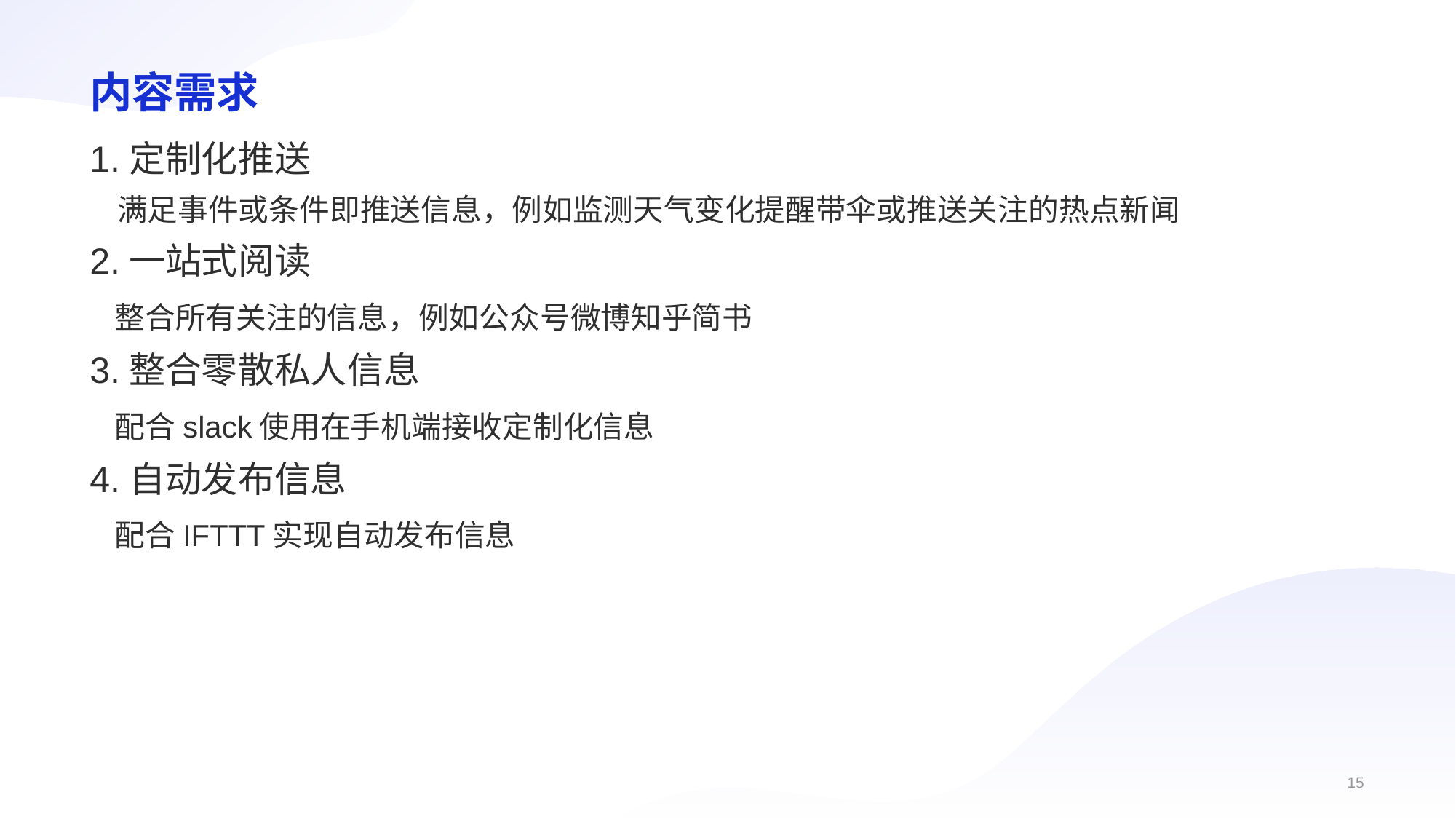

# 内容需求
1.定制化推送
   满足事件或条件即推送信息，例如监测天气变化提醒带伞或推送关注的热点新闻
2.一站式阅读
  整合所有关注的信息，例如公众号微博知乎简书
3.整合零散私人信息
  配合slack使用在手机端接收定制化信息
4.自动发布信息
  配合IFTTT实现自动发布信息
15